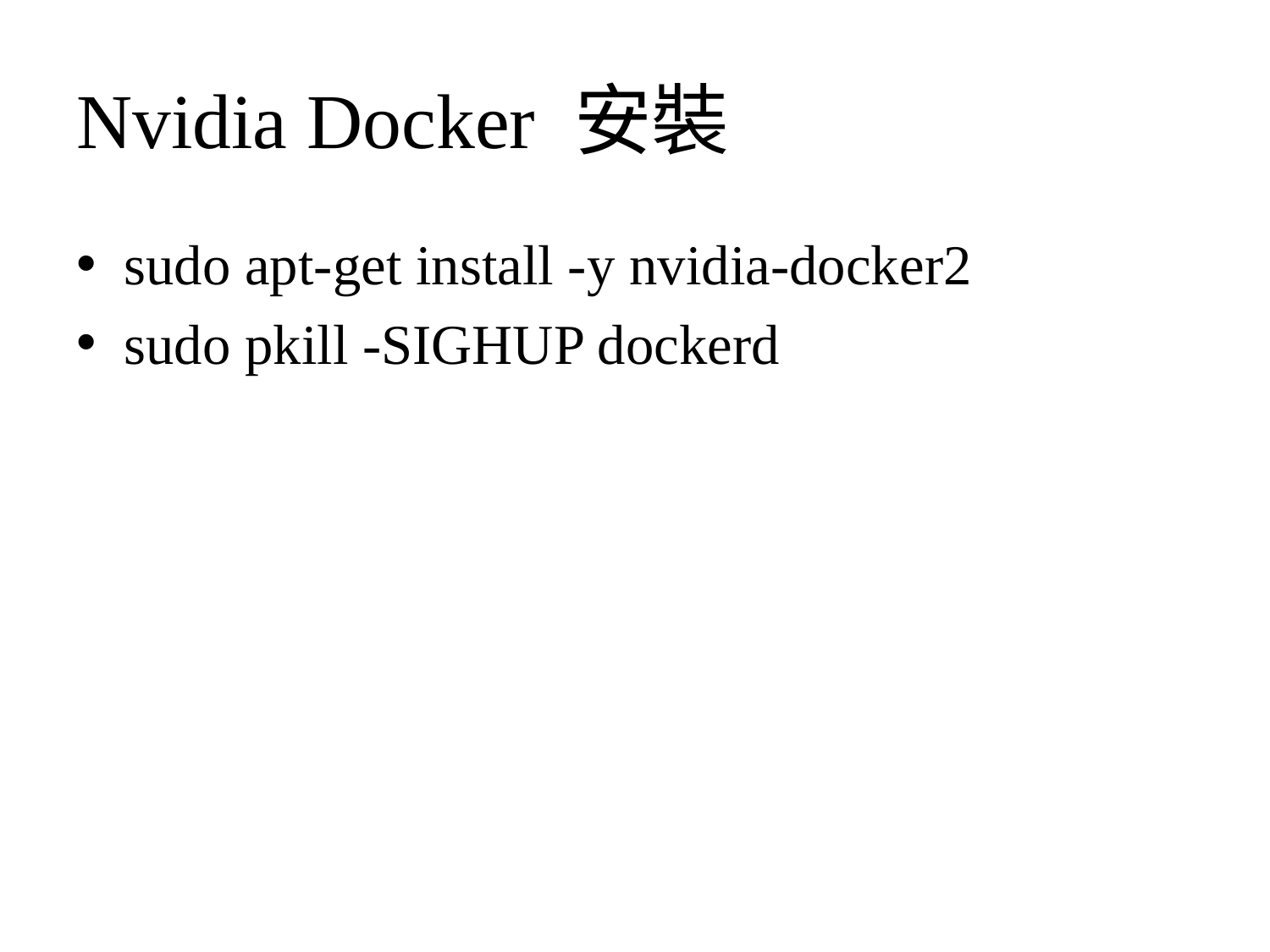

# Nvidia Docker 安裝
sudo apt-get install -y nvidia-docker2
sudo pkill -SIGHUP dockerd